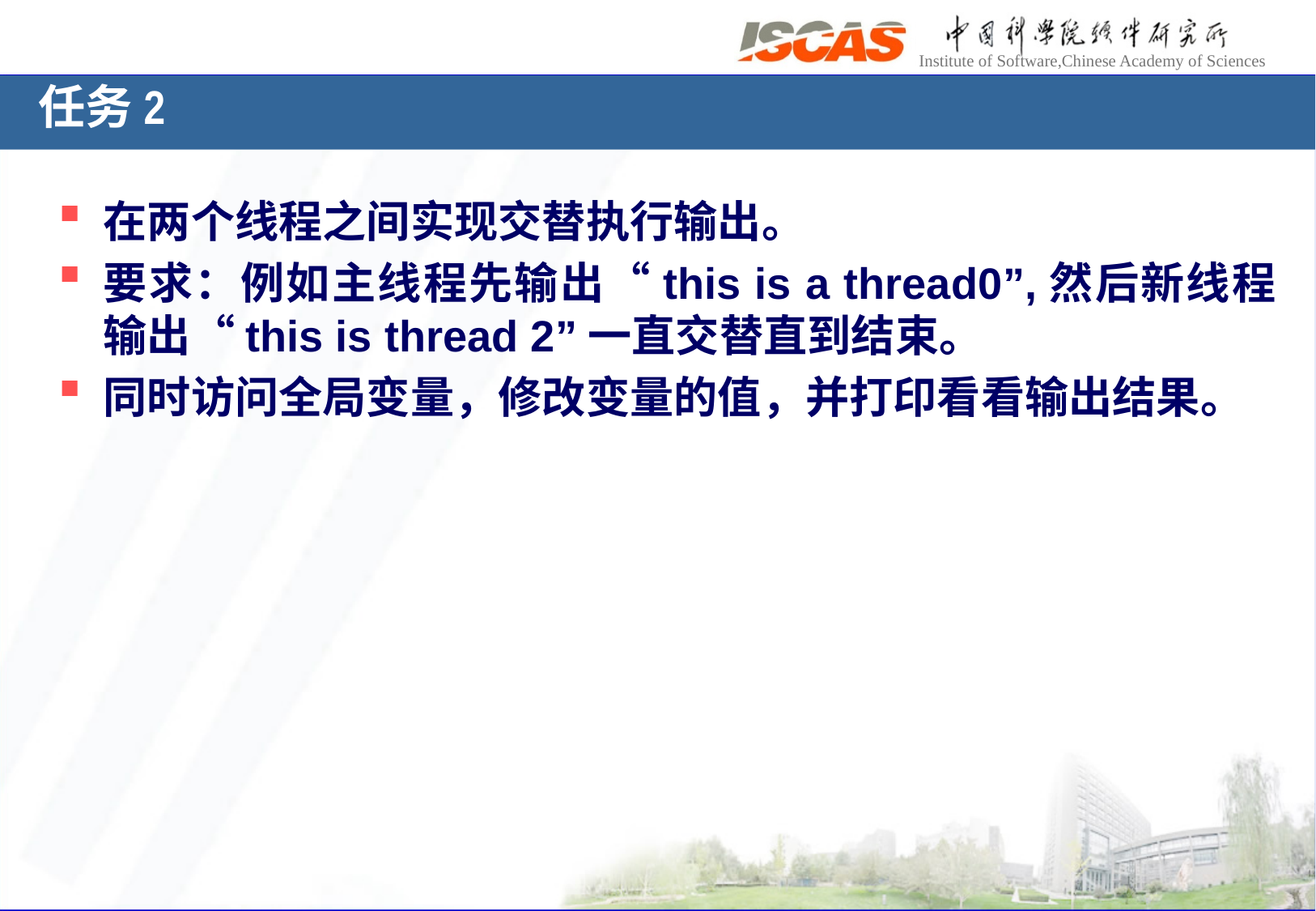

# 任务2
在两个线程之间实现交替执行输出。
要求：例如主线程先输出“this is a thread0”,然后新线程输出“this is thread 2”一直交替直到结束。
同时访问全局变量，修改变量的值，并打印看看输出结果。